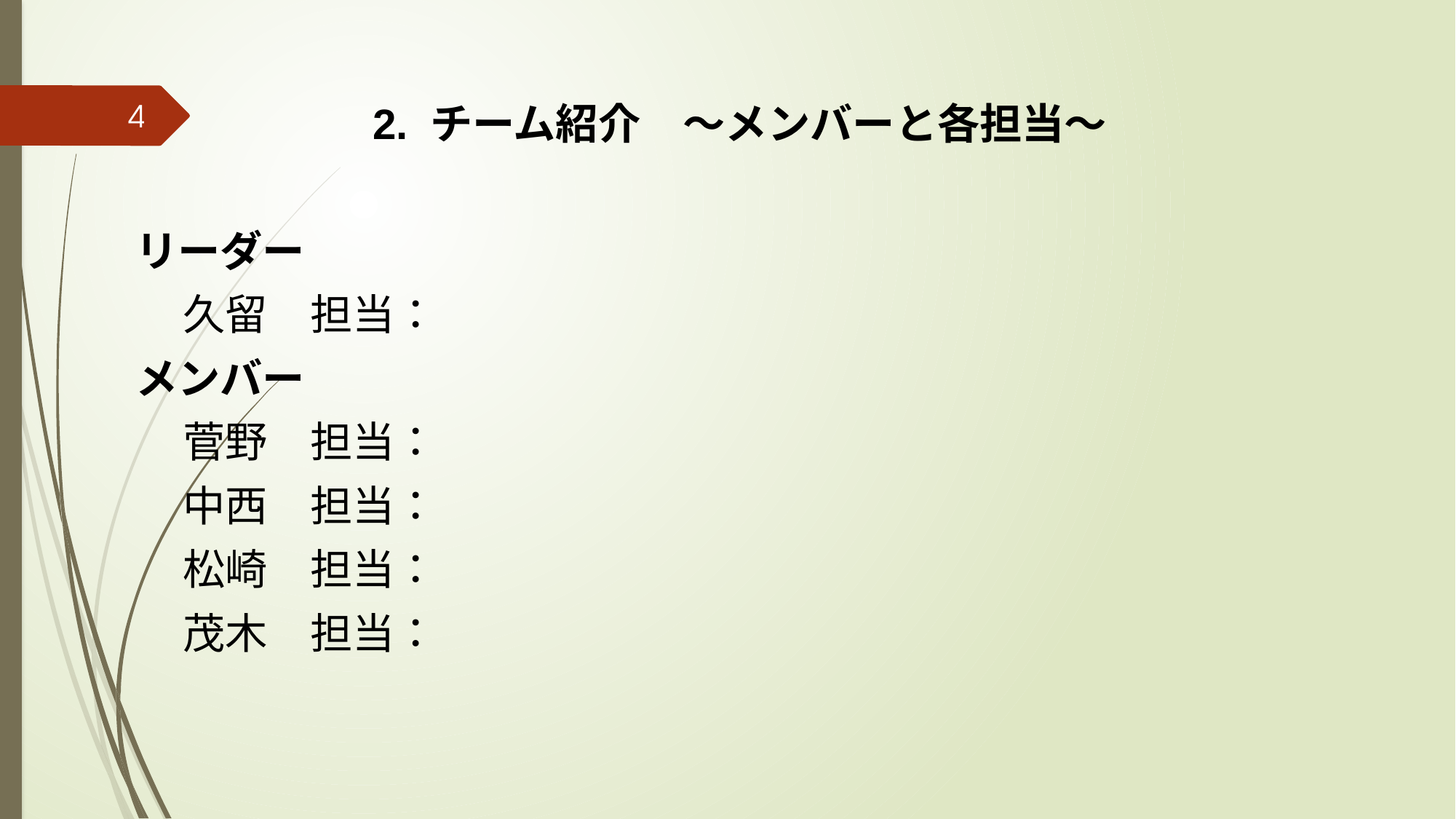

2. チーム紹介　～メンバーと各担当～
4
リーダー
久留　担当：
メンバー
菅野　担当：
中西　担当：
松崎　担当：
茂木　担当：